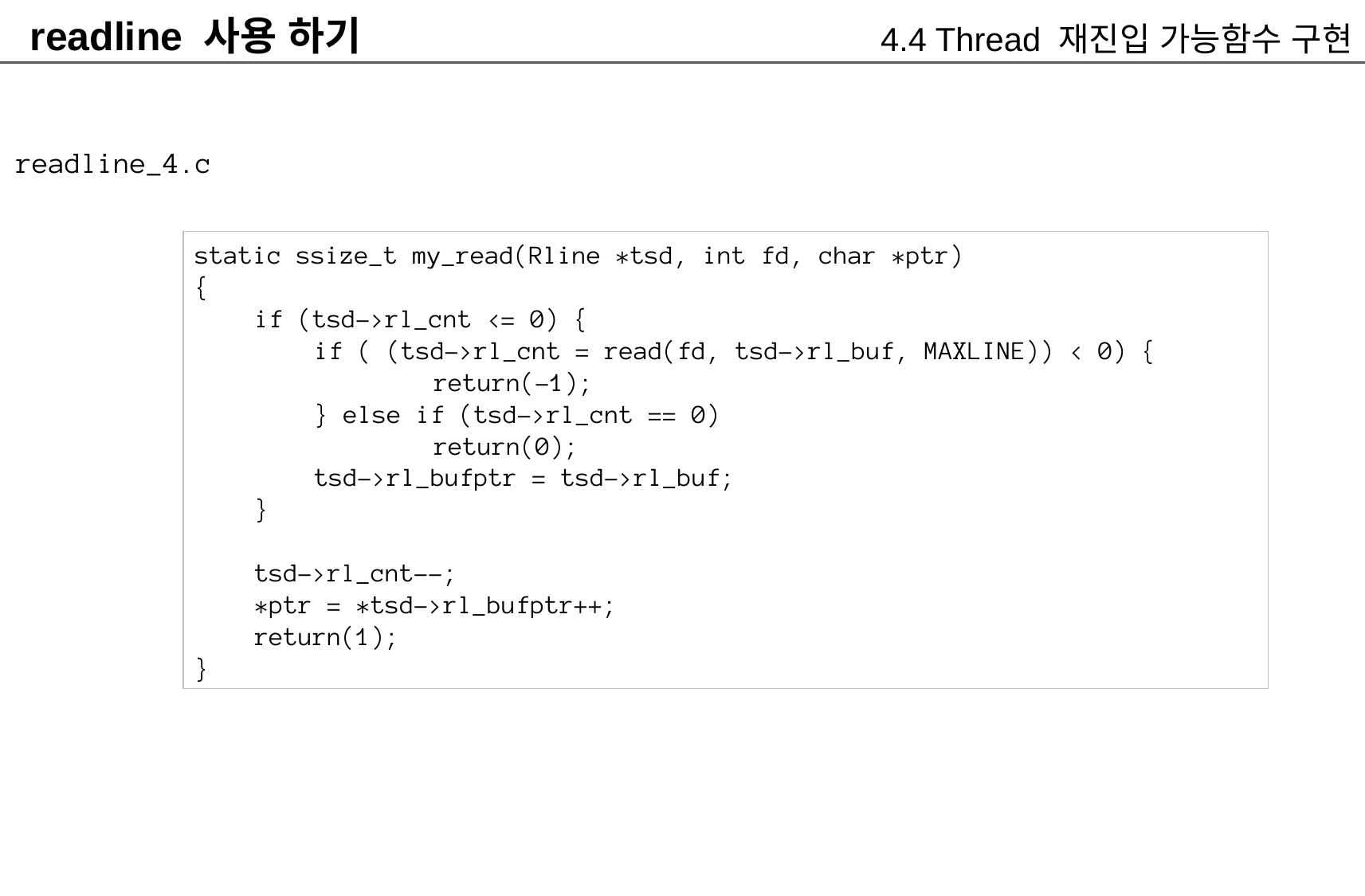

# readline 사용 하기
4.4 Thread 재진입 가능함수 구현

readline_4.c
static ssize_t my_read(Rline *tsd, int fd, char *ptr)
{
if (tsd->rl_cnt <= 0) {
	if ( (tsd->rl_cnt = read(fd, tsd->rl_buf, MAXLINE)) < 0) {
		return(-1);
	} else if (tsd->rl_cnt == 0)
		return(0);
	tsd->rl_bufptr = tsd->rl_buf;
}

tsd->rl_cnt--;
*ptr = *tsd->rl_bufptr++;
return(1);
}